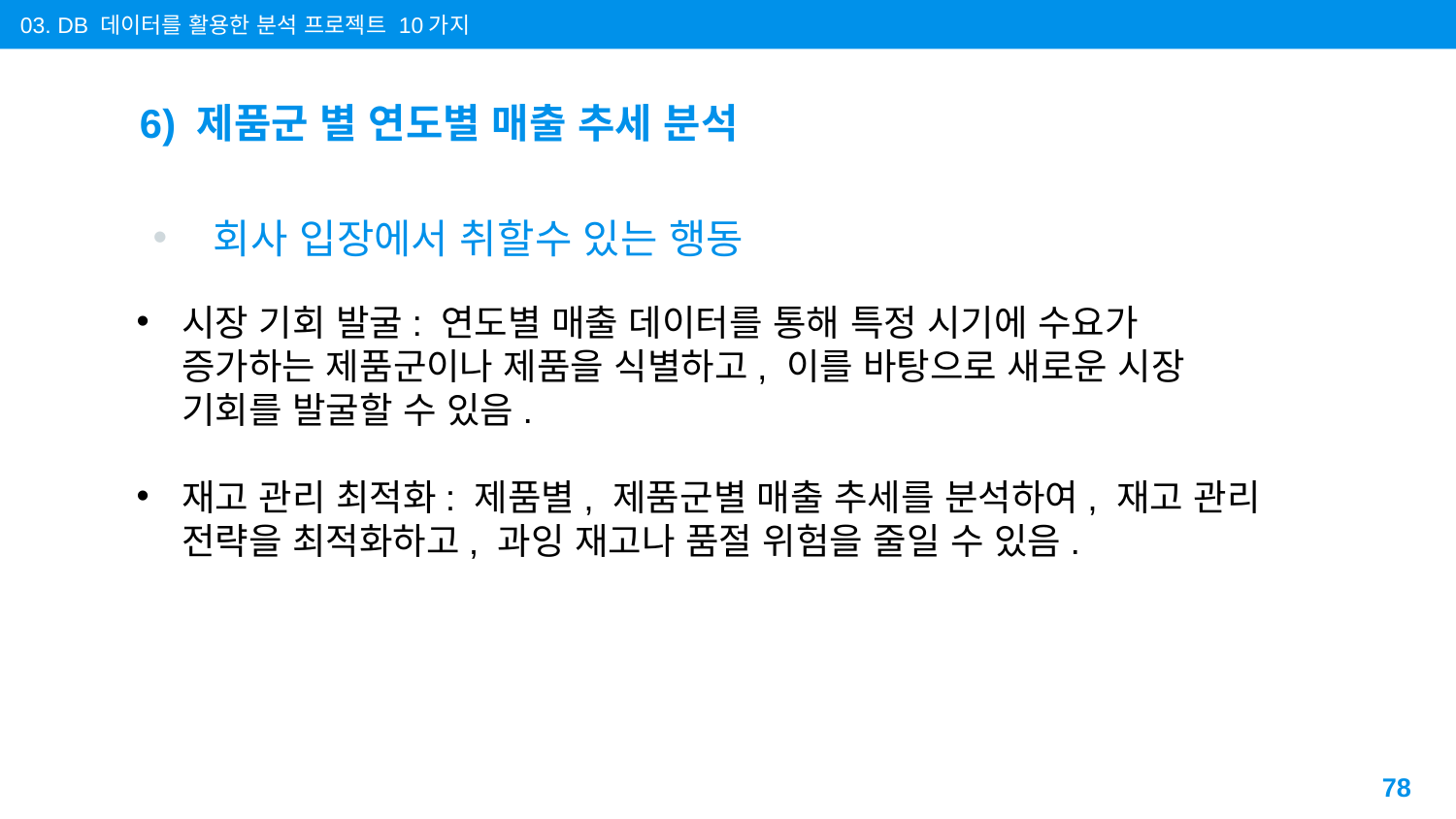

03. DB 데이터를 활용한 분석 프로젝트 10가지
# 6) 제품군 별 연도별 매출 추세 분석
회사 입장에서 취할수 있는 행동

시장 기회 발굴: 연도별 매출 데이터를 통해 특정 시기에 수요가 증가하는 제품군이나 제품을 식별하고, 이를 바탕으로 새로운 시장 기회를 발굴할 수 있음.

재고 관리 최적화: 제품별, 제품군별 매출 추세를 분석하여, 재고 관리 전략을 최적화하고, 과잉 재고나 품절 위험을 줄일 수 있음.
78